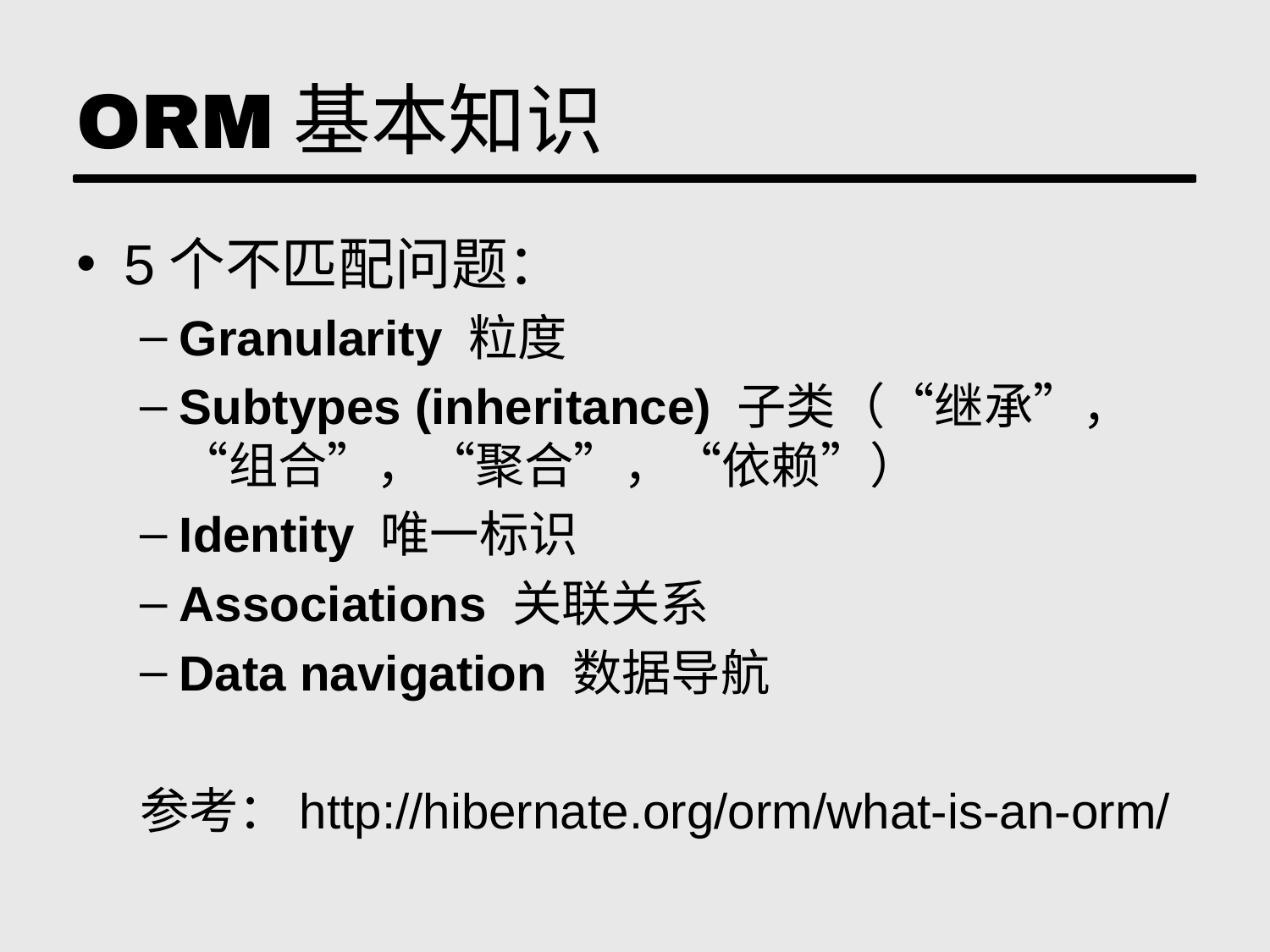

# ORM基本知识
5个不匹配问题：
Granularity 粒度
Subtypes (inheritance) 子类（“继承”，“组合”，“聚合”，“依赖”）
Identity 唯一标识
Associations 关联关系
Data navigation 数据导航

参考：http://hibernate.org/orm/what-is-an-orm/